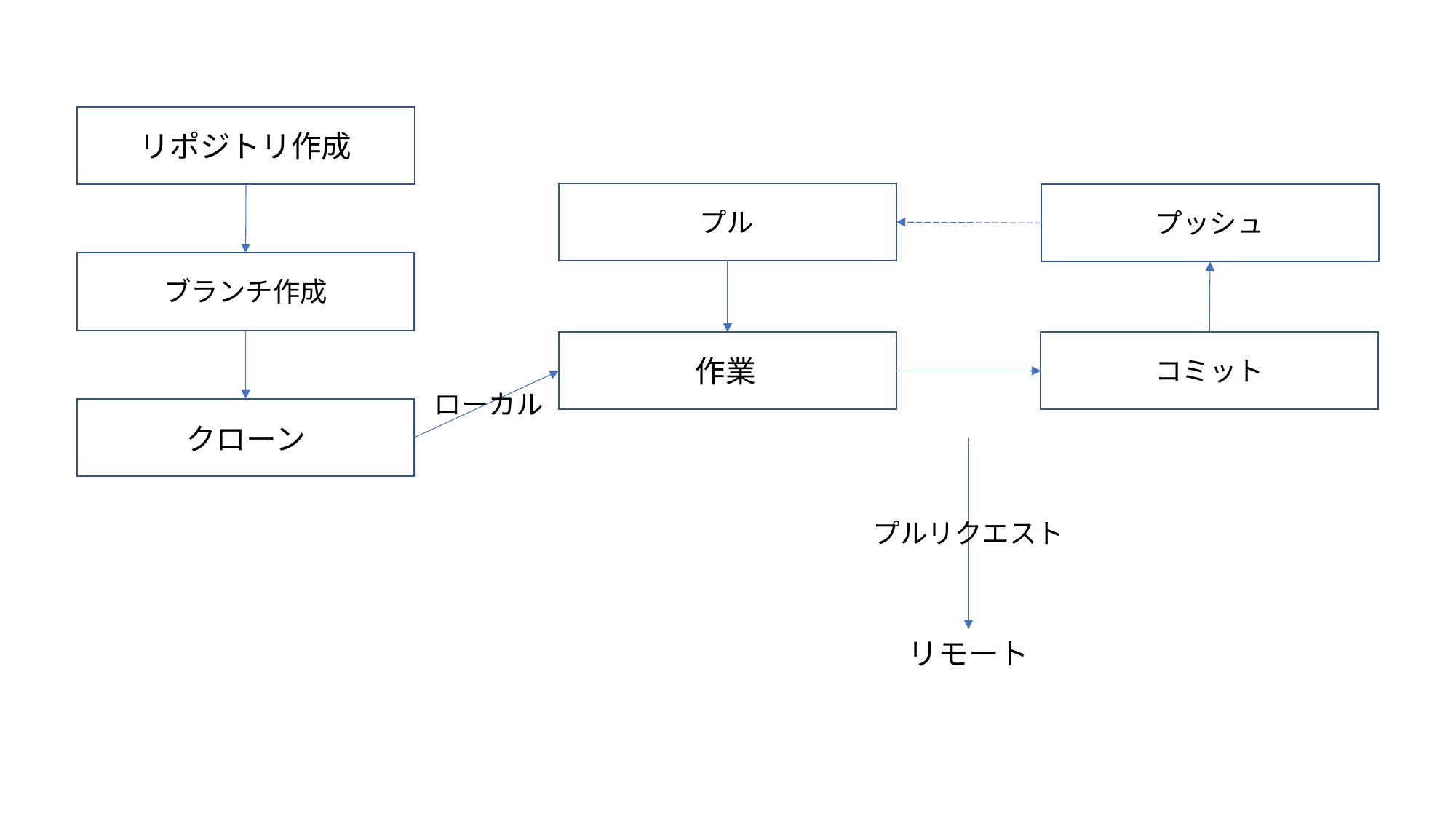

リポジトリ作成

プル
プッシュ

ブランチ作成

作業
コミット
ローカル

クローン
プルリクエスト
リモート